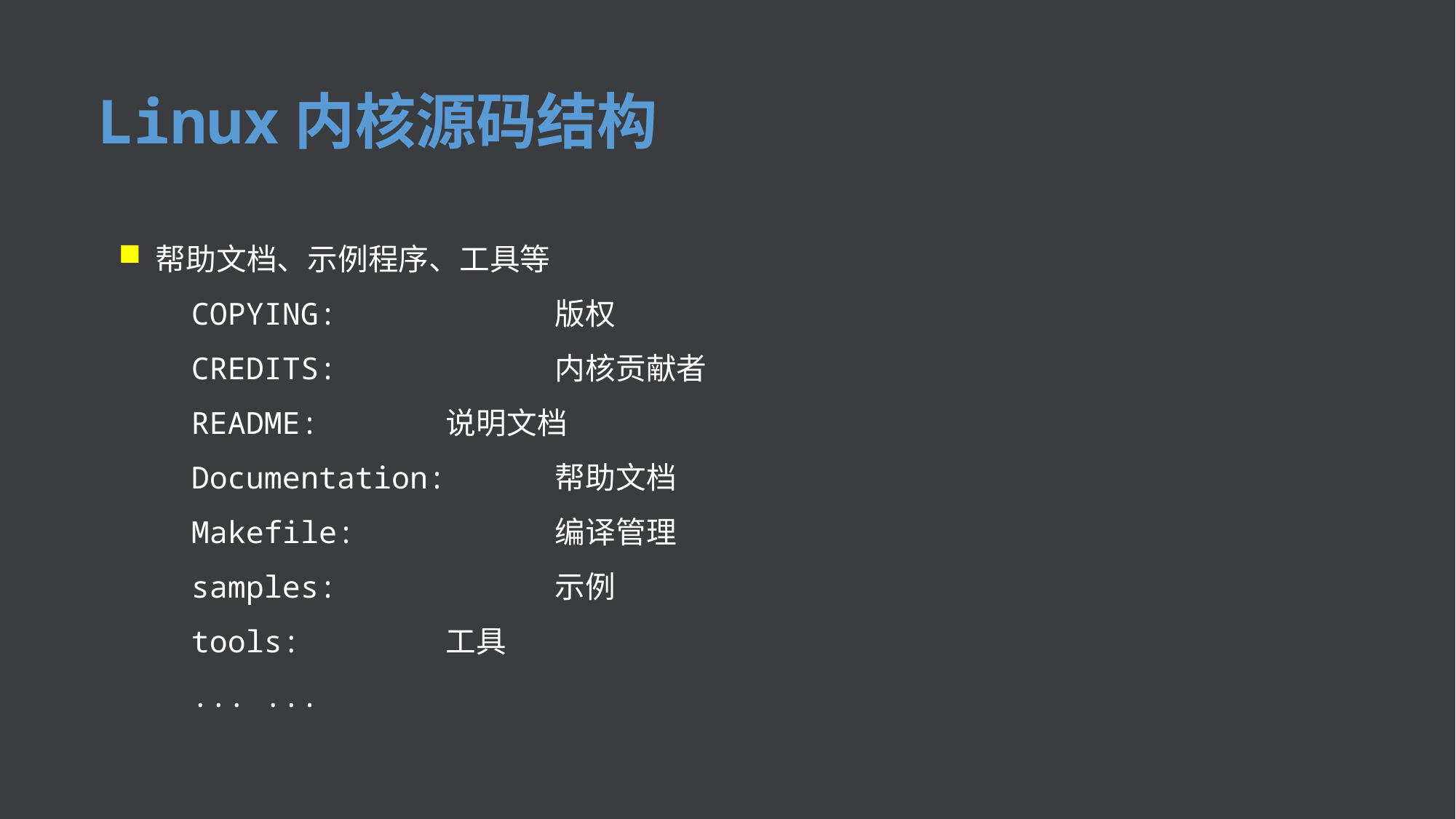

Linux内核源码结构

 帮助文档、示例程序、工具等
    COPYING:		版权
    CREDITS:		内核贡献者
    README:		说明文档
    Documentation:	帮助文档
    Makefile:		编译管理
    samples:		示例
    tools:		工具
    ... ...